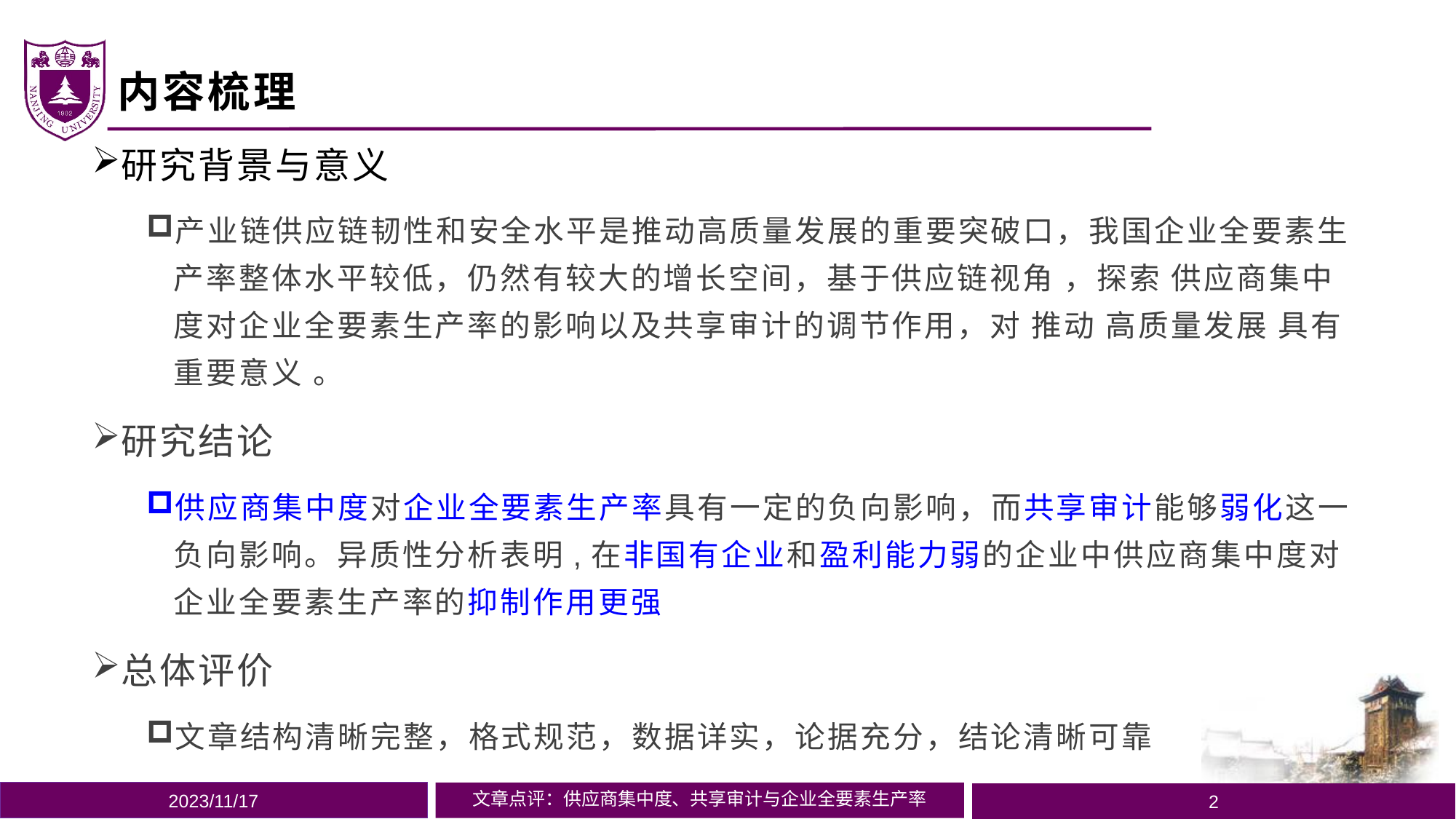

# 内容梳理
研究背景与意义
产业链供应链韧性和安全水平是推动高质量发展的重要突破口，我国企业全要素生产率整体水平较低，仍然有较大的增长空间，基于供应链视角 ，探索 供应商集中度对企业全要素生产率的影响以及共享审计的调节作用，对 推动 高质量发展 具有重要意义 。
研究结论
供应商集中度对企业全要素生产率具有一定的负向影响，而共享审计能够弱化这一负向影响。异质性分析表明,在非国有企业和盈利能力弱的企业中供应商集中度对企业全要素生产率的抑制作用更强
总体评价
文章结构清晰完整，格式规范，数据详实，论据充分，结论清晰可靠
2023/11/17
文章点评：供应商集中度、共享审计与企业全要素生产率
2